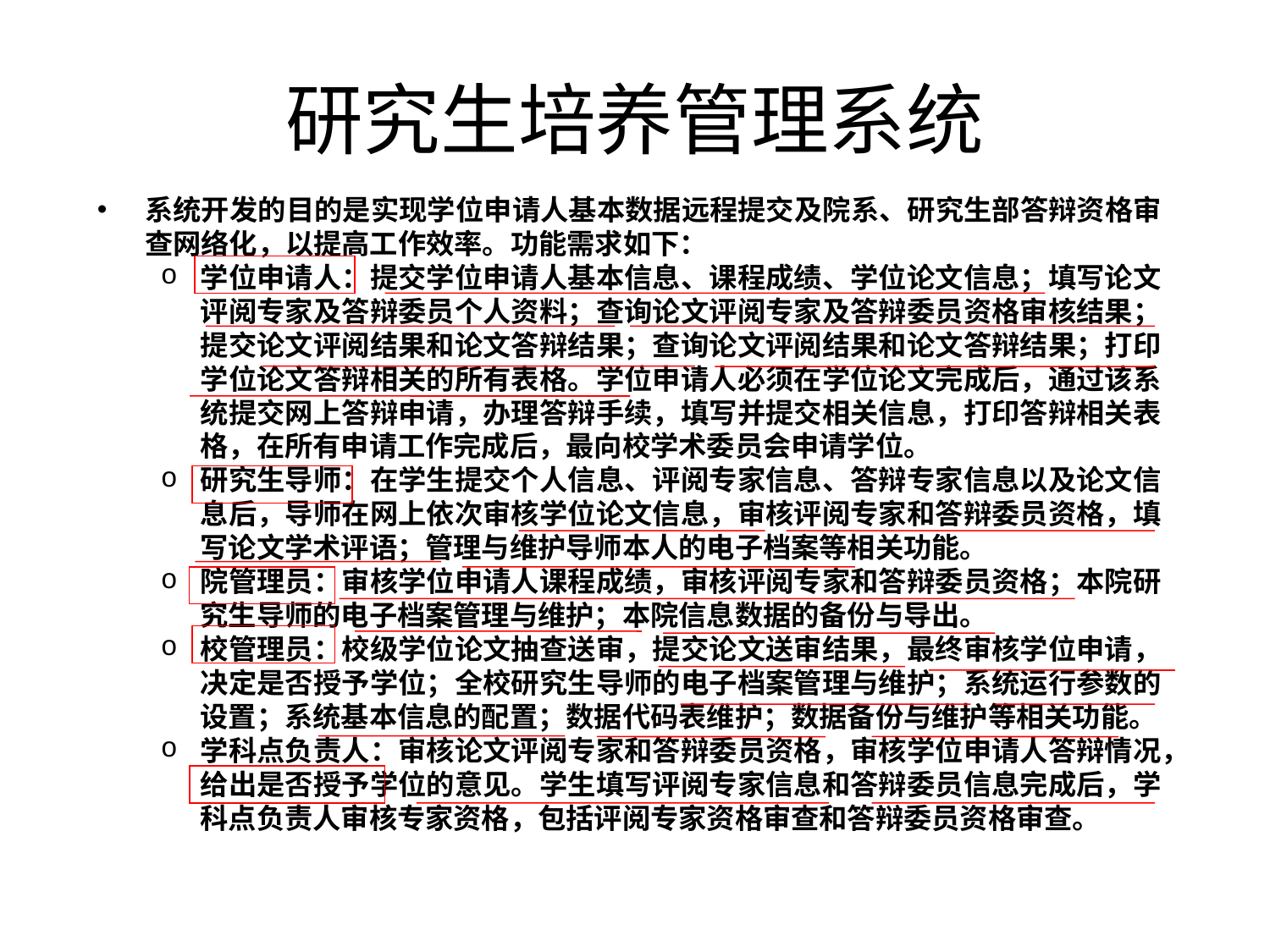

# 研究生培养管理系统
系统开发的目的是实现学位申请人基本数据远程提交及院系、研究生部答辩资格审查网络化，以提高工作效率。功能需求如下：
学位申请人：提交学位申请人基本信息、课程成绩、学位论文信息；填写论文评阅专家及答辩委员个人资料；查询论文评阅专家及答辩委员资格审核结果；提交论文评阅结果和论文答辩结果；查询论文评阅结果和论文答辩结果；打印学位论文答辩相关的所有表格。学位申请人必须在学位论文完成后，通过该系统提交网上答辩申请，办理答辩手续，填写并提交相关信息，打印答辩相关表格，在所有申请工作完成后，最向校学术委员会申请学位。
研究生导师：在学生提交个人信息、评阅专家信息、答辩专家信息以及论文信息后，导师在网上依次审核学位论文信息，审核评阅专家和答辩委员资格，填写论文学术评语；管理与维护导师本人的电子档案等相关功能。
院管理员：审核学位申请人课程成绩，审核评阅专家和答辩委员资格；本院研究生导师的电子档案管理与维护；本院信息数据的备份与导出。
校管理员：校级学位论文抽查送审，提交论文送审结果，最终审核学位申请，决定是否授予学位；全校研究生导师的电子档案管理与维护；系统运行参数的设置；系统基本信息的配置；数据代码表维护；数据备份与维护等相关功能。
学科点负责人：审核论文评阅专家和答辩委员资格，审核学位申请人答辩情况，给出是否授予学位的意见。学生填写评阅专家信息和答辩委员信息完成后，学科点负责人审核专家资格，包括评阅专家资格审查和答辩委员资格审查。